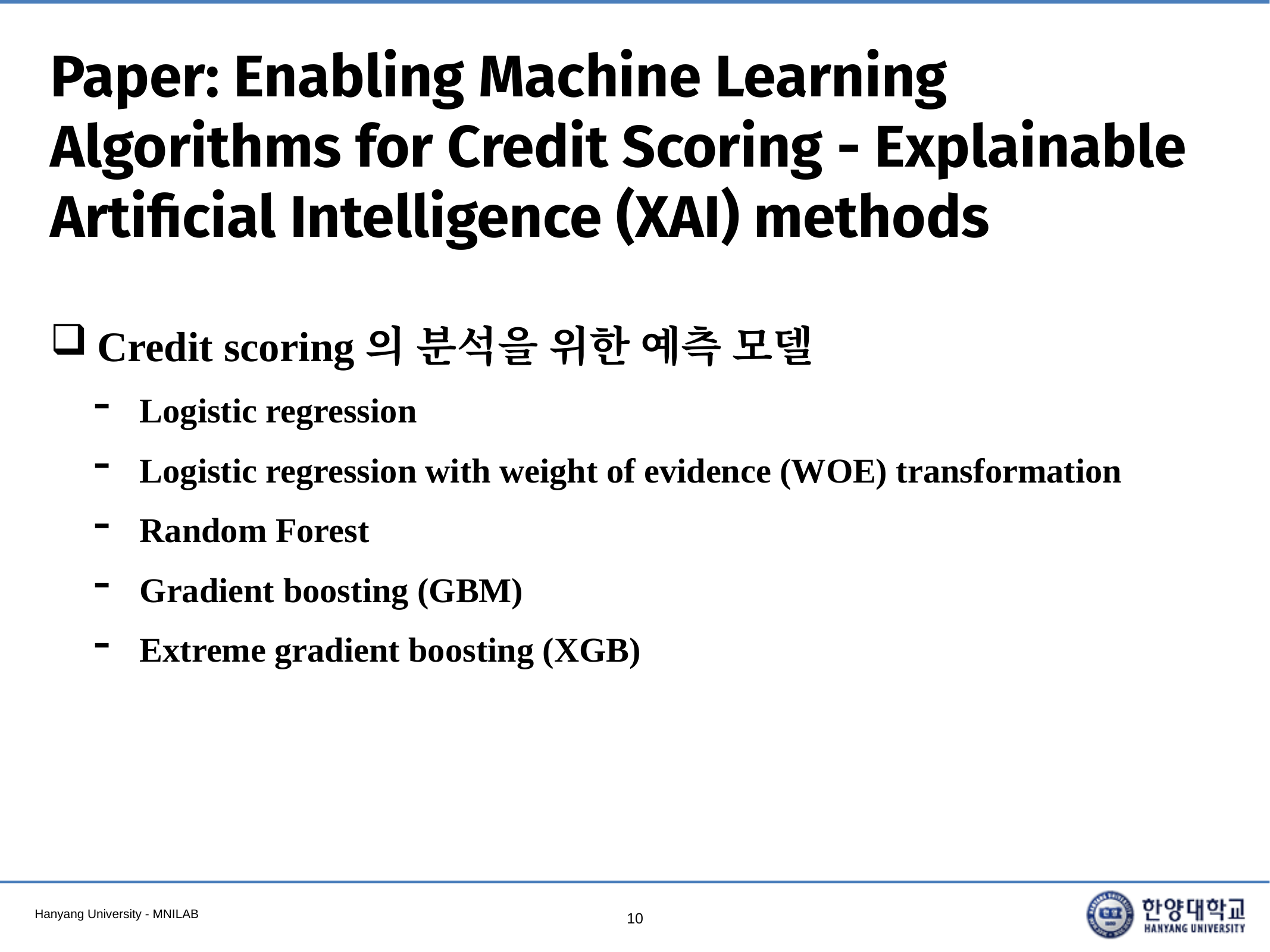

# Paper: Enabling Machine Learning Algorithms for Credit Scoring - Explainable Artificial Intelligence (XAI) methods
Credit scoring의 분석을 위한 예측 모델
Logistic regression
Logistic regression with weight of evidence (WOE) transformation
Random Forest
Gradient boosting (GBM)
Extreme gradient boosting (XGB)
10